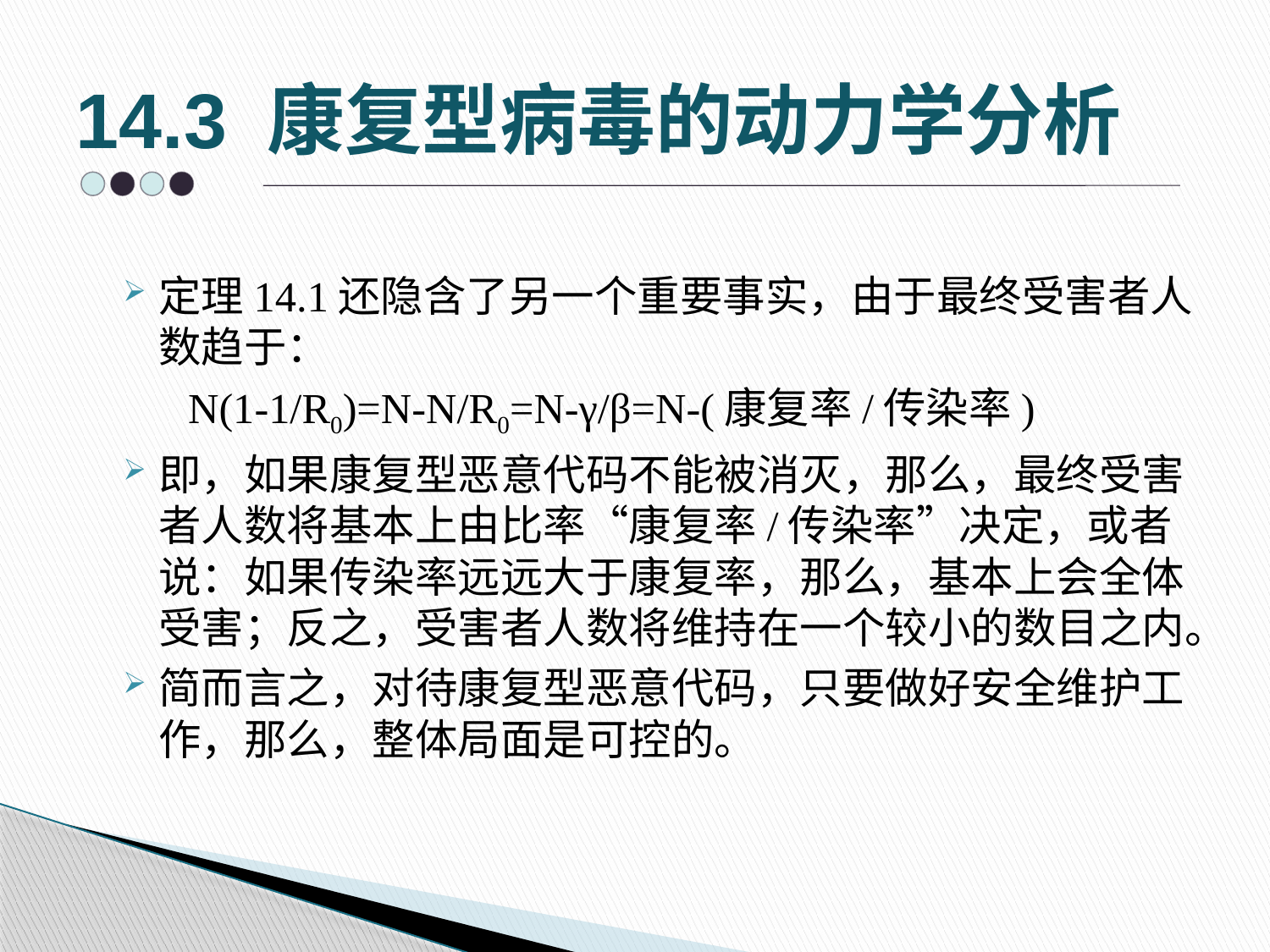

# 14.3 康复型病毒的动力学分析

定理14.1还隐含了另一个重要事实，由于最终受害者人数趋于：
      N(1-1/R0)=N-N/R0=N-γ/β=N-(康复率/传染率)
即，如果康复型恶意代码不能被消灭，那么，最终受害者人数将基本上由比率“康复率/传染率”决定，或者说：如果传染率远远大于康复率，那么，基本上会全体受害；反之，受害者人数将维持在一个较小的数目之内。
简而言之，对待康复型恶意代码，只要做好安全维护工作，那么，整体局面是可控的。